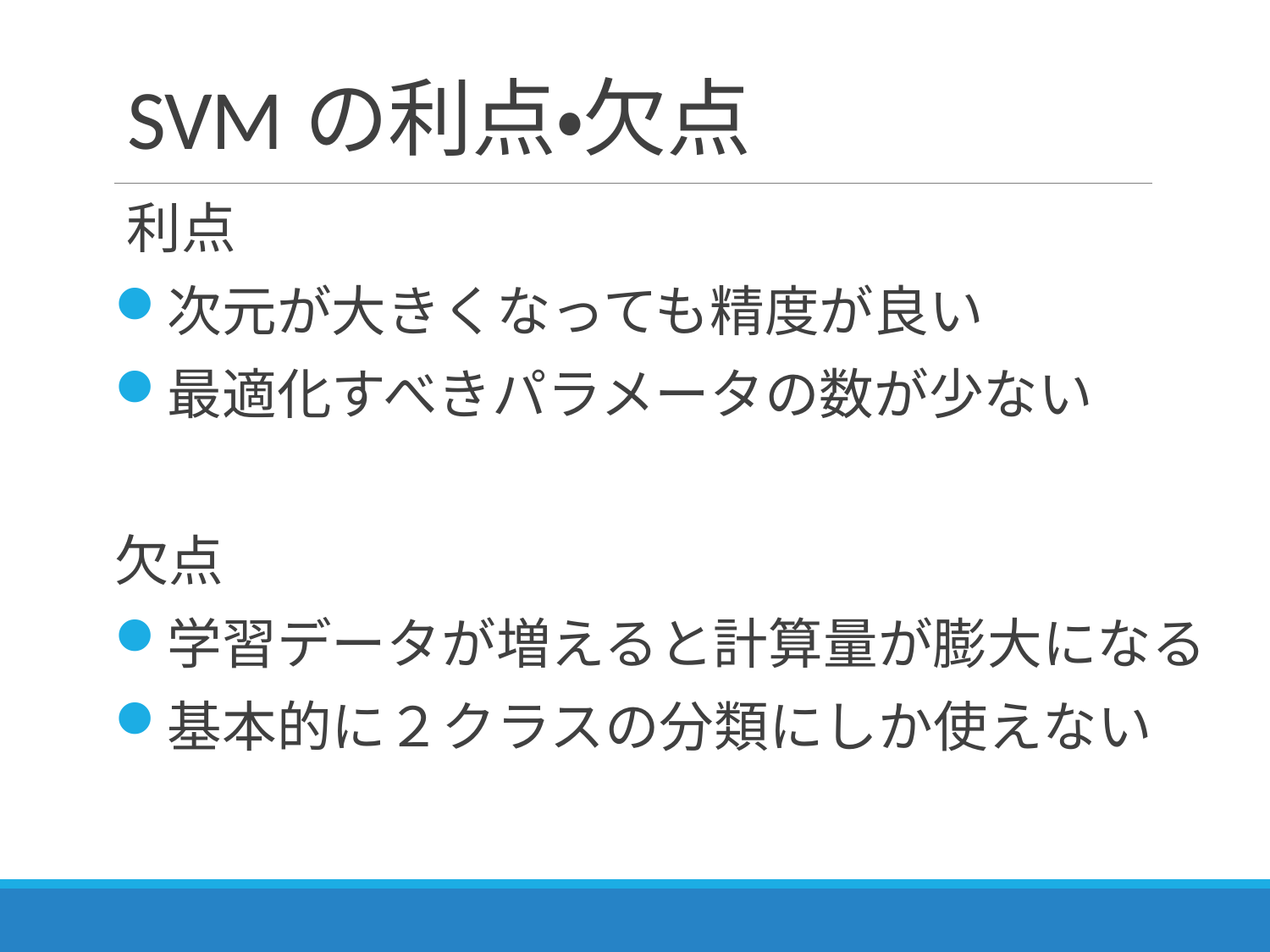

# SVMの利点・欠点
利点
次元が大きくなっても精度が良い
最適化すべきパラメータの数が少ない

欠点
学習データが増えると計算量が膨大になる
基本的に２クラスの分類にしか使えない